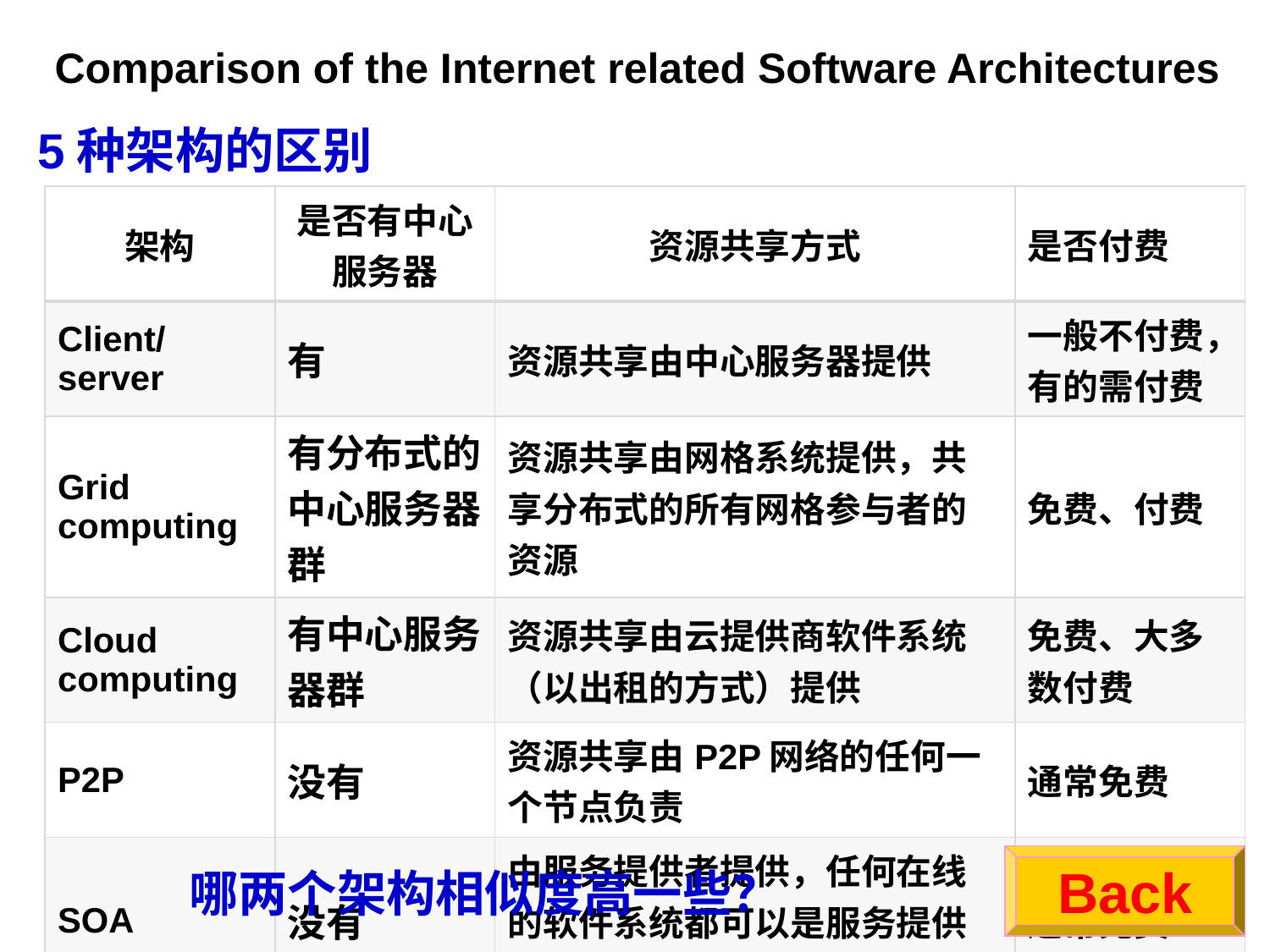

# Comparison of the Internet related Software Architectures
5种架构的区别
| 架构 | 是否有中心 服务器 | 资源共享方式 | 是否付费 |
| --- | --- | --- | --- |
| Client/ server | 有 | 资源共享由中心服务器提供 | 一般不付费，有的需付费 |
| Grid computing | 有分布式的中心服务器群 | 资源共享由网格系统提供，共享分布式的所有网格参与者的资源 | 免费、付费 |
| Cloud computing | 有中心服务器群 | 资源共享由云提供商软件系统（以出租的方式）提供 | 免费、大多数付费 |
| P2P | 没有 | 资源共享由P2P网络的任何一个节点负责 | 通常免费 |
| SOA | 没有 | 由服务提供者提供，任何在线的软件系统都可以是服务提供者 | 通常免费 |
Back
哪两个架构相似度高一些？